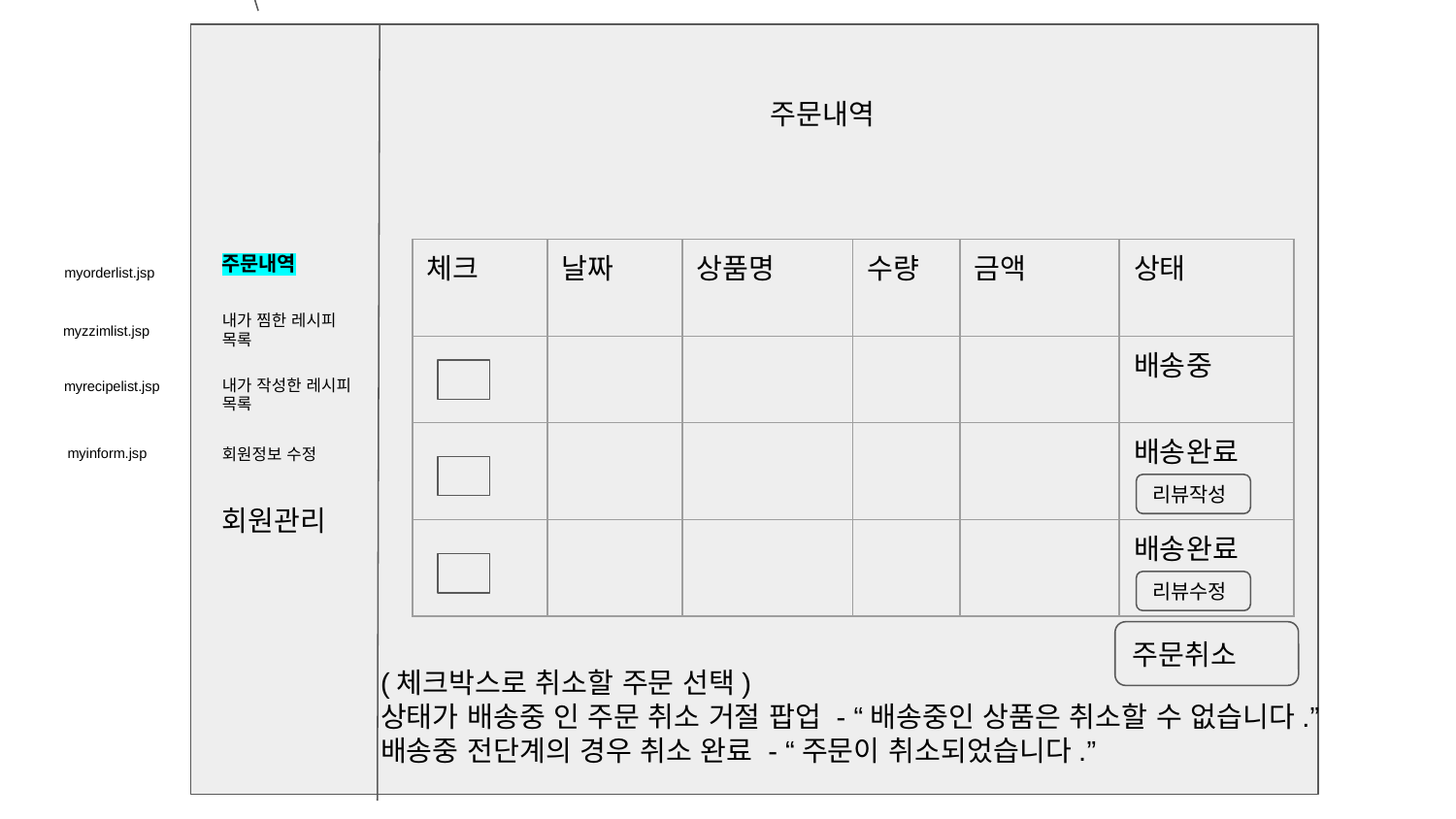

include page

주문내역
주문내역
| 체크 | 날짜 | 상품명 | 수량 | 금액 | 상태 |
| --- | --- | --- | --- | --- | --- |
|  |  |  |  |  | 배송중 |
|  |  |  |  |  | 배송완료 |
|  |  |  |  |  | 배송완료 |
myorderlist.jsp
내가 찜한 레시피 목록
myzzimlist.jsp

내가 작성한 레시피 목록
myrecipelist.jsp
회원정보 수정
myinform.jsp

리뷰작성
회원관리

리뷰수정
주문취소
(체크박스로 취소할 주문 선택)
상태가 배송중 인 주문 취소 거절 팝업 - “배송중인 상품은 취소할 수 없습니다.”
배송중 전단계의 경우 취소 완료 - “주문이 취소되었습니다.”